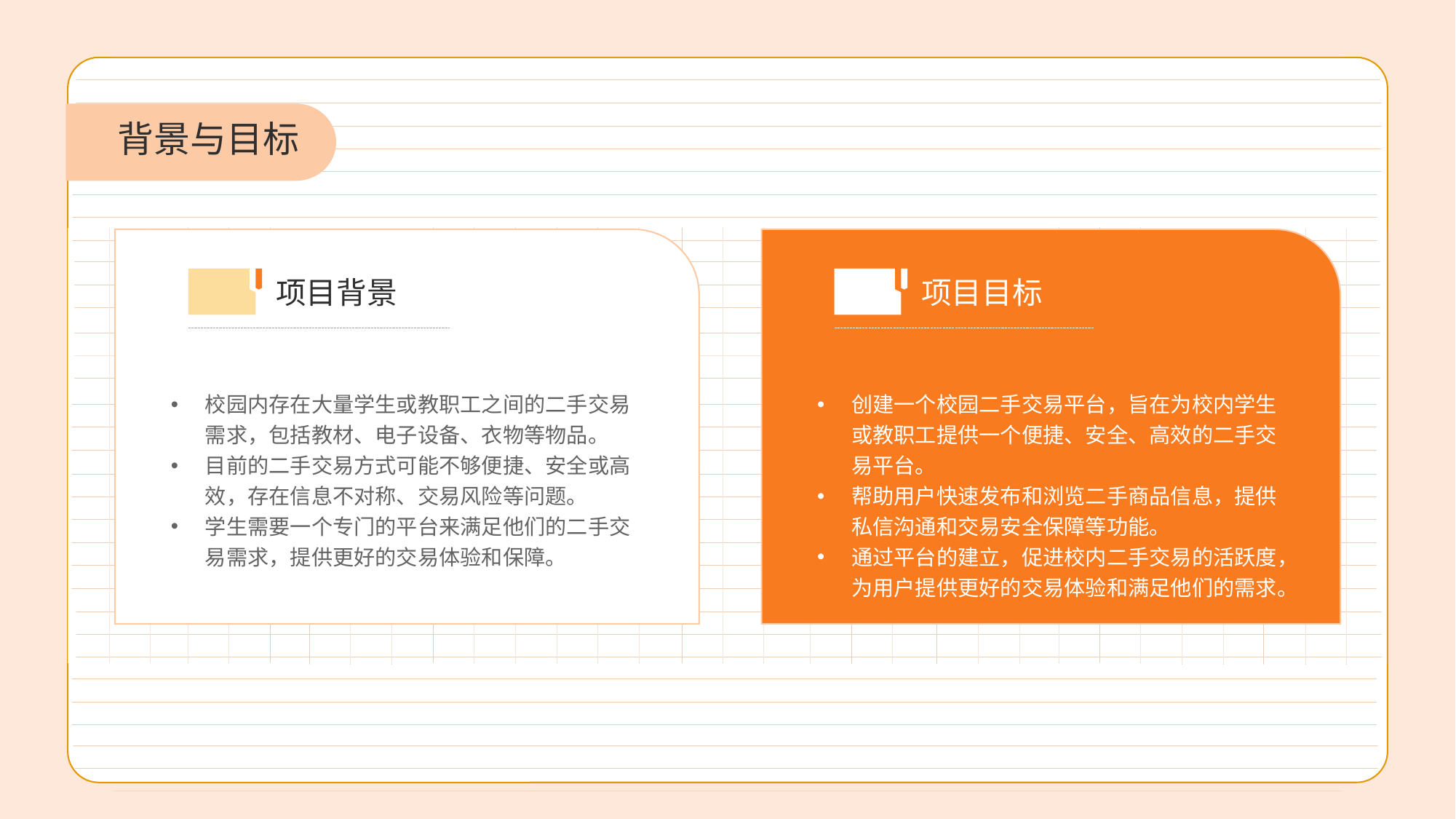

背景与目标

项目目标

创建一个校园二手交易平台，旨在为校内学生或教职工提供一个便捷、安全、高效的二手交易平台。
帮助用户快速发布和浏览二手商品信息，提供私信沟通和交易安全保障等功能。
通过平台的建立，促进校内二手交易的活跃度，为用户提供更好的交易体验和满足他们的需求。

项目背景

校园内存在大量学生或教职工之间的二手交易需求，包括教材、电子设备、衣物等物品。
目前的二手交易方式可能不够便捷、安全或高效，存在信息不对称、交易风险等问题。
学生需要一个专门的平台来满足他们的二手交易需求，提供更好的交易体验和保障。